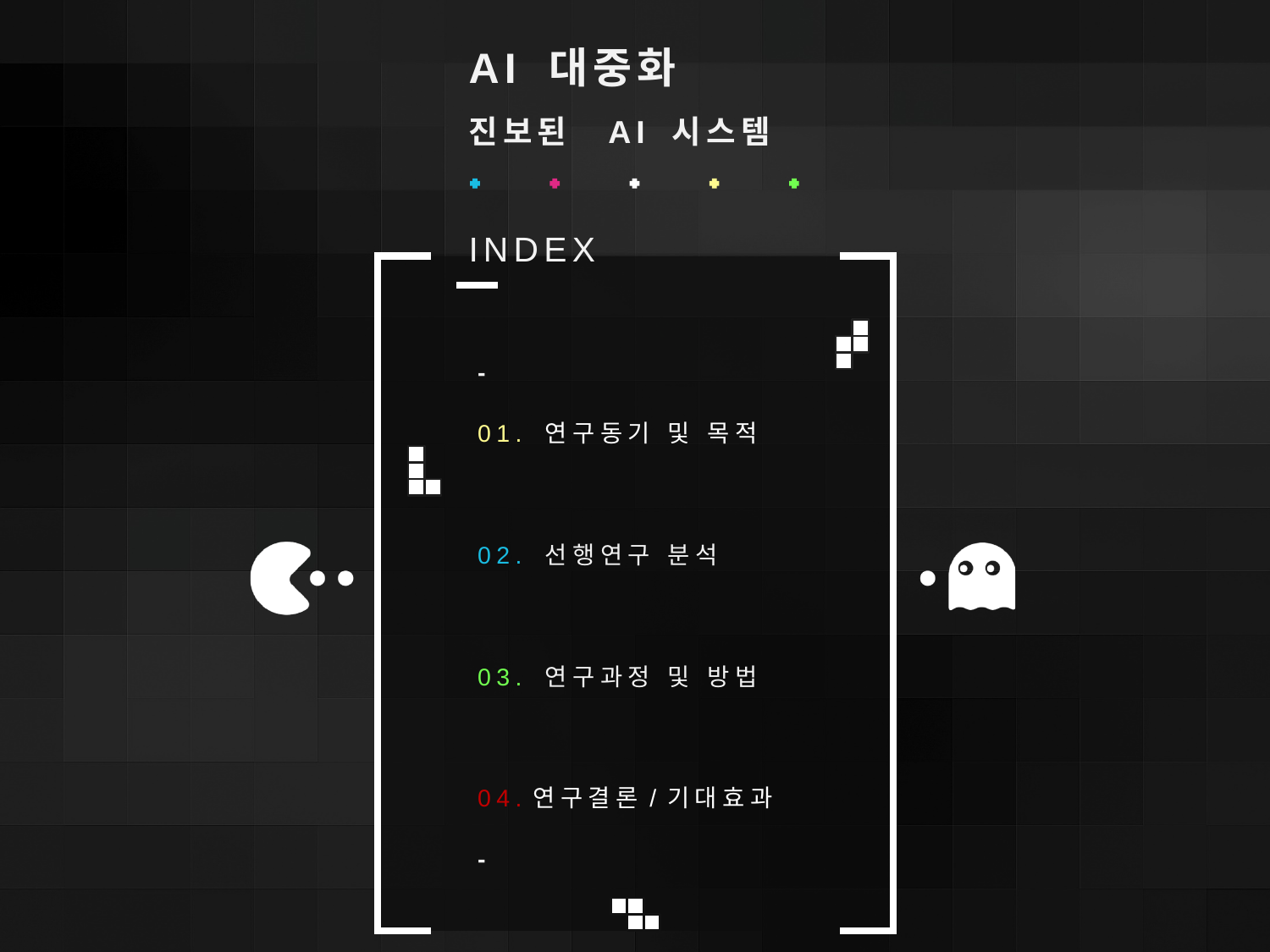

AI 대중화
진보된  AI 시스템
INDEX
-
01. 연구동기 및 목적

02. 선행연구 분석

03. 연구과정 및 방법

04.연구결론/기대효과
-